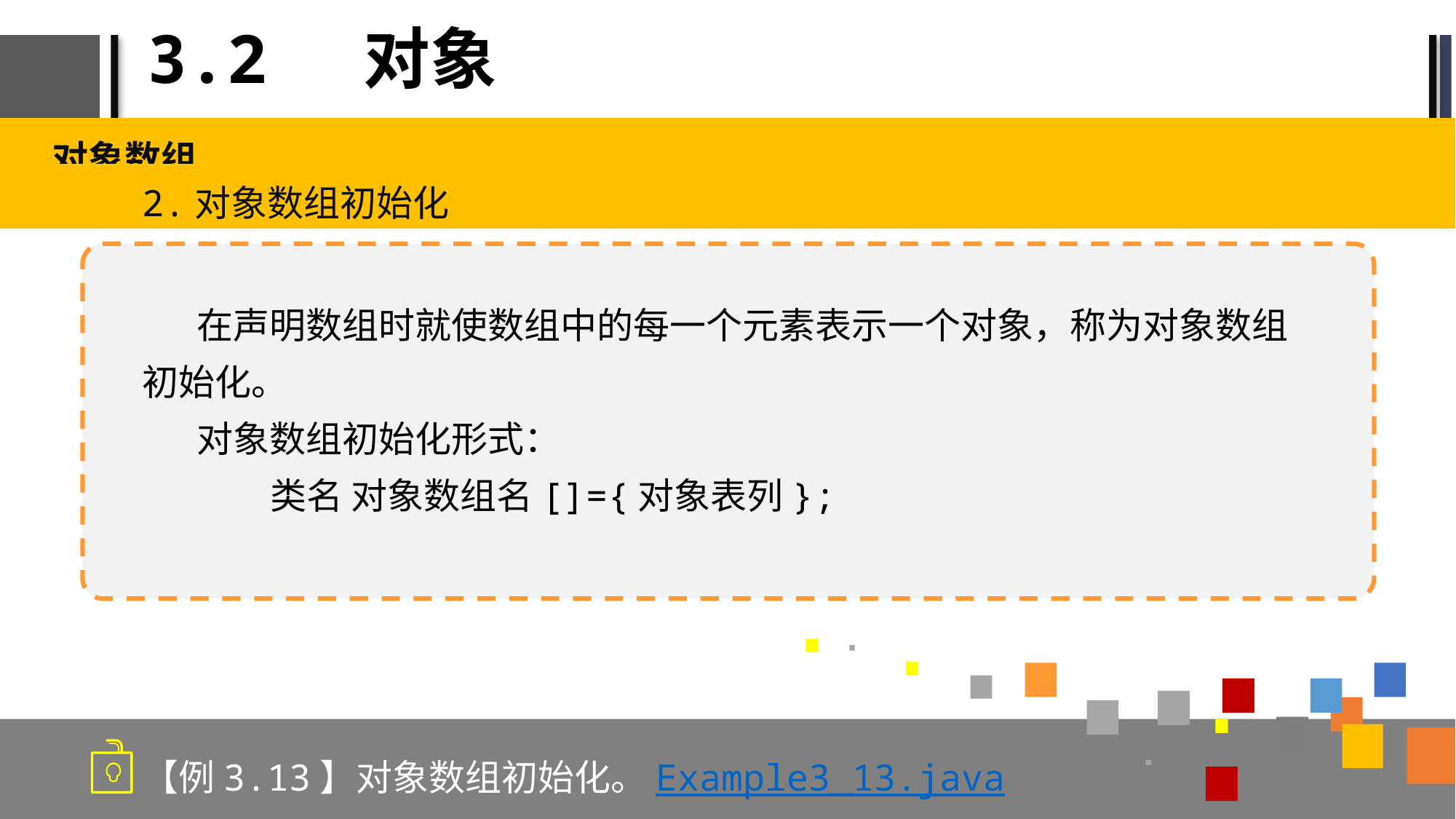

# 3.2  对象

对象数组

2.对象数组初始化

在声明数组时就使数组中的每一个元素表示一个对象，称为对象数组初始化。
对象数组初始化形式：
类名 对象数组名[]={对象表列};

【例3.13】对象数组初始化。Example3_13.java